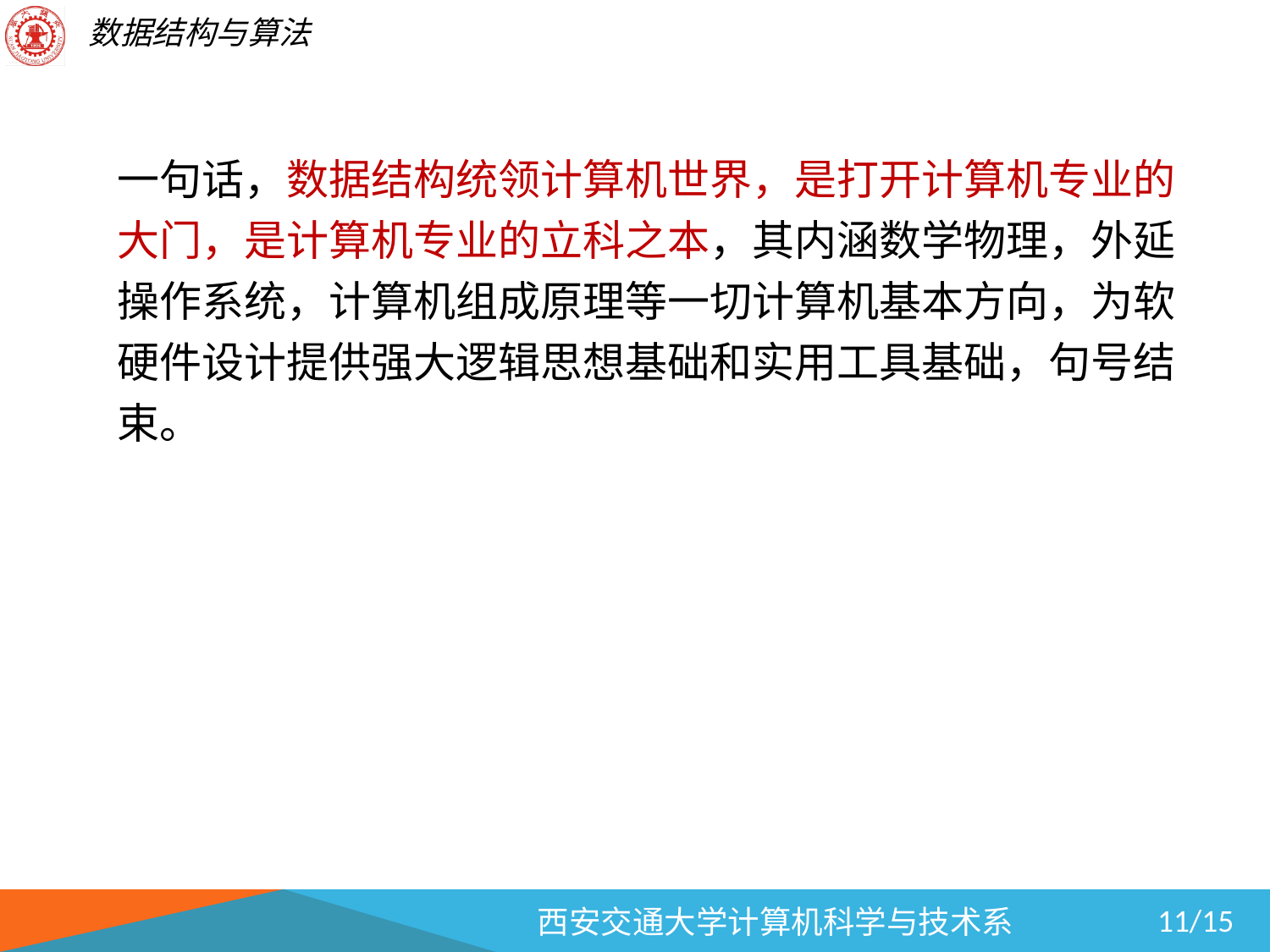

一句话，数据结构统领计算机世界，是打开计算机专业的大门，是计算机专业的立科之本，其内涵数学物理，外延操作系统，计算机组成原理等一切计算机基本方向，为软硬件设计提供强大逻辑思想基础和实用工具基础，句号结束。